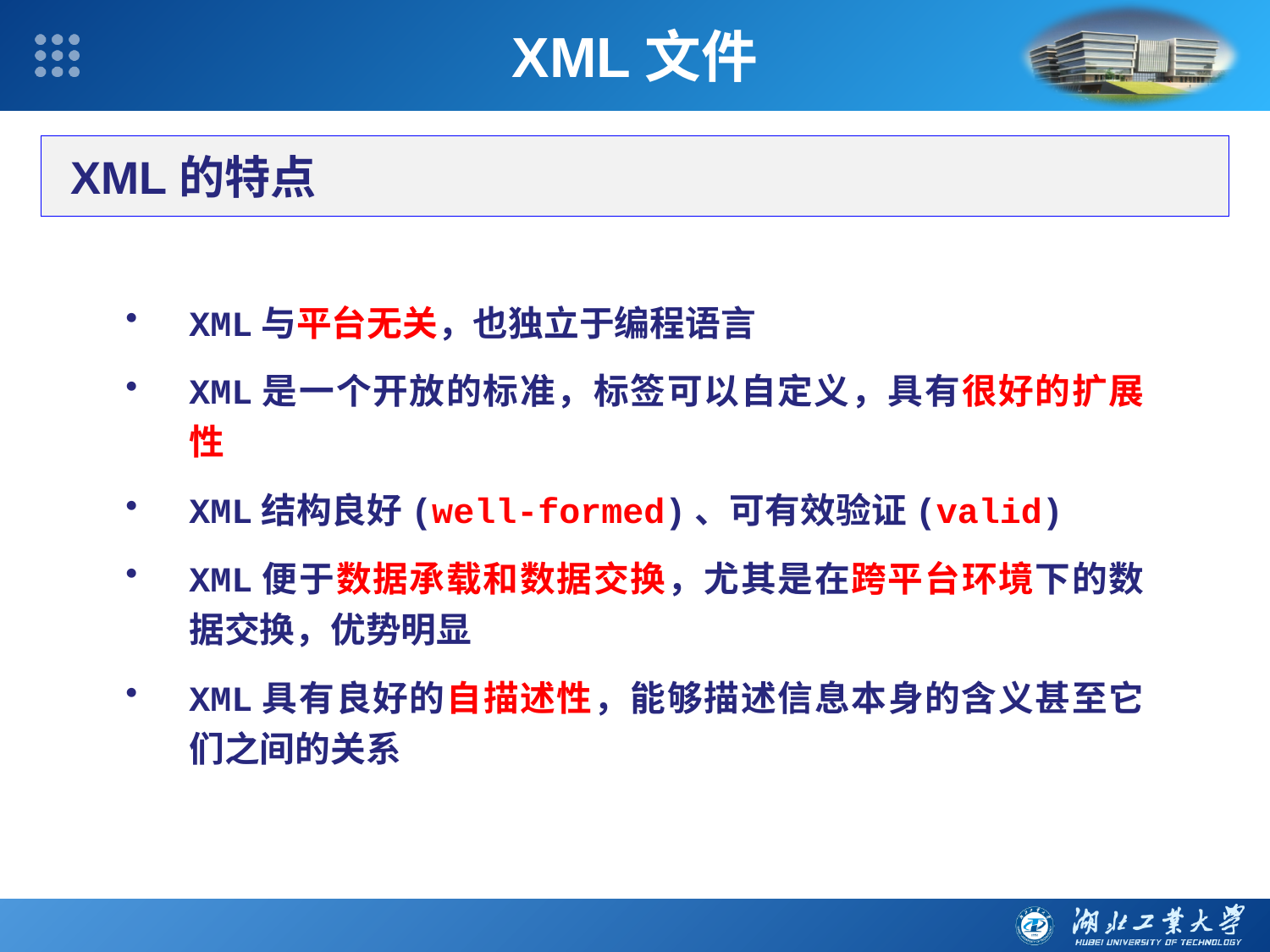

XML文件
XML的特点

XML与平台无关，也独立于编程语言
XML是一个开放的标准，标签可以自定义，具有很好的扩展性
XML结构良好(well-formed)、可有效验证(valid)
XML便于数据承载和数据交换，尤其是在跨平台环境下的数据交换，优势明显
XML具有良好的自描述性，能够描述信息本身的含义甚至它们之间的关系